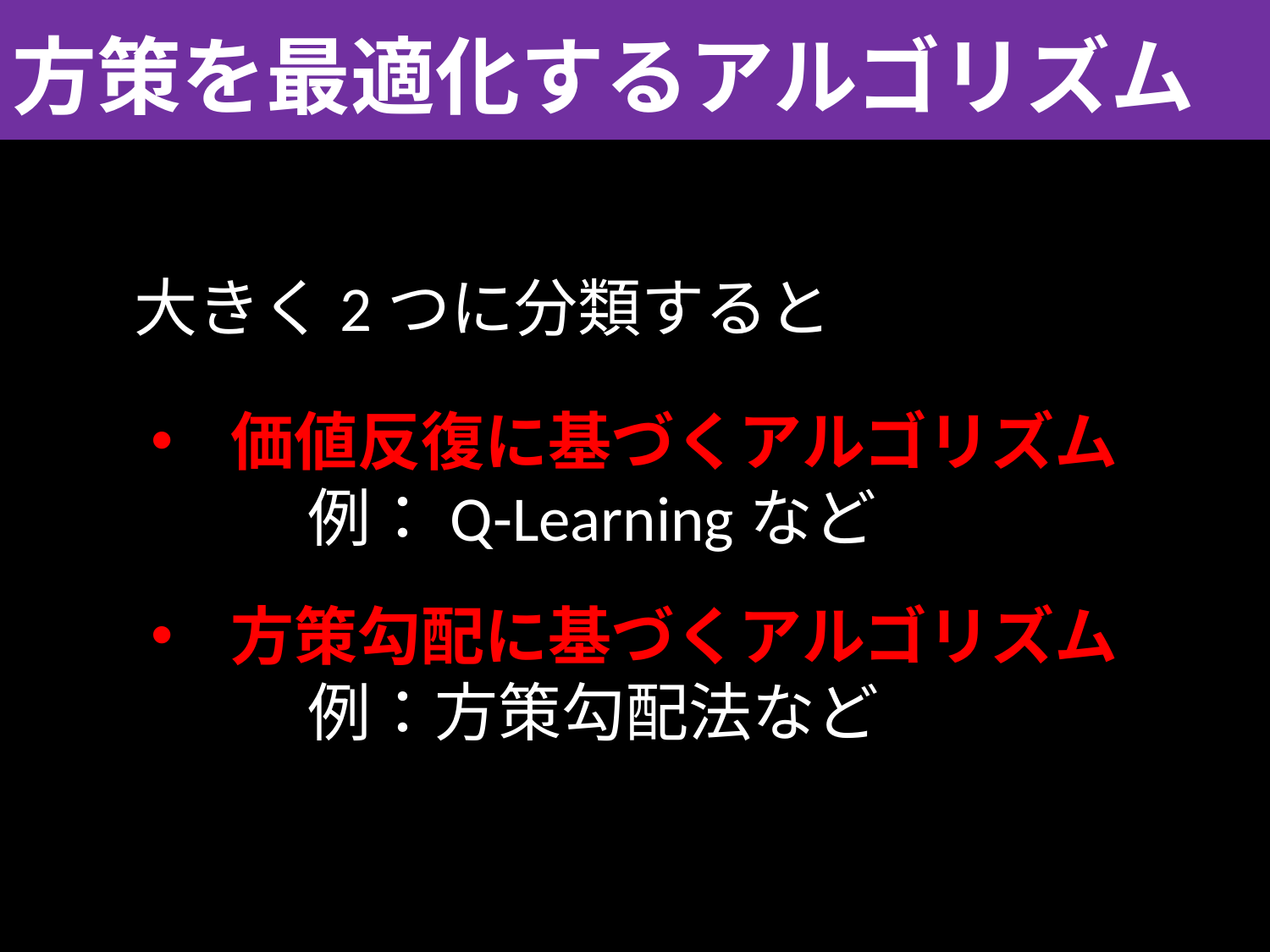

方策を最適化するアルゴリズム
大きく2つに分類すると
価値反復に基づくアルゴリズム
	 例：Q-Learningなど
方策勾配に基づくアルゴリズム
	 例：方策勾配法など